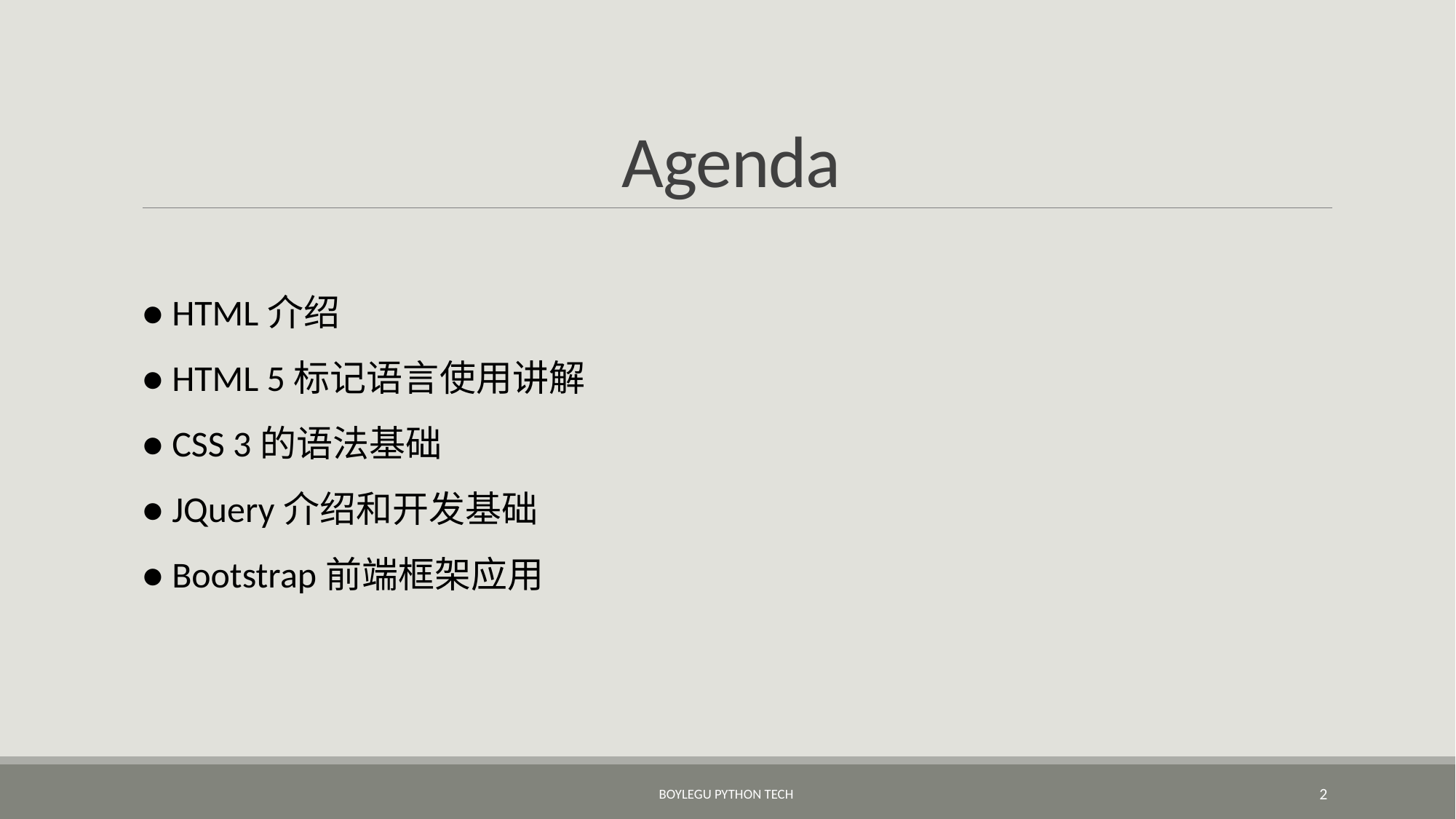

# Agenda

● HTML介绍
● HTML 5标记语言使用讲解
● CSS 3的语法基础
● JQuery介绍和开发基础
● Bootstrap前端框架应用
BoyleGu Python Tech
2